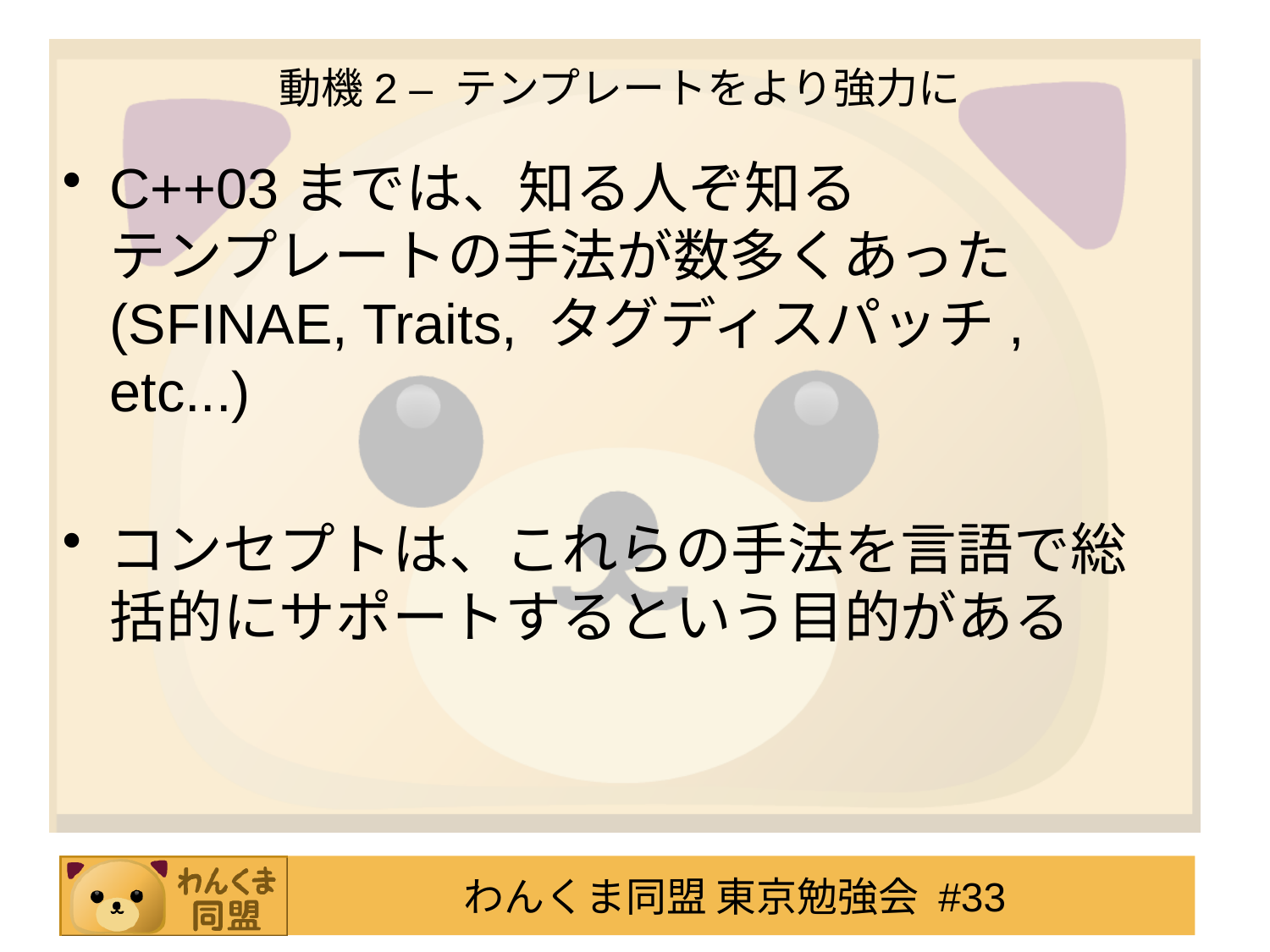

# 動機2 – テンプレートをより強力に
C++03までは、知る人ぞ知る
テンプレートの手法が数多くあった
(SFINAE, Traits, タグディスパッチ, etc...)

コンセプトは、これらの手法を言語で総括的にサポートするという目的がある